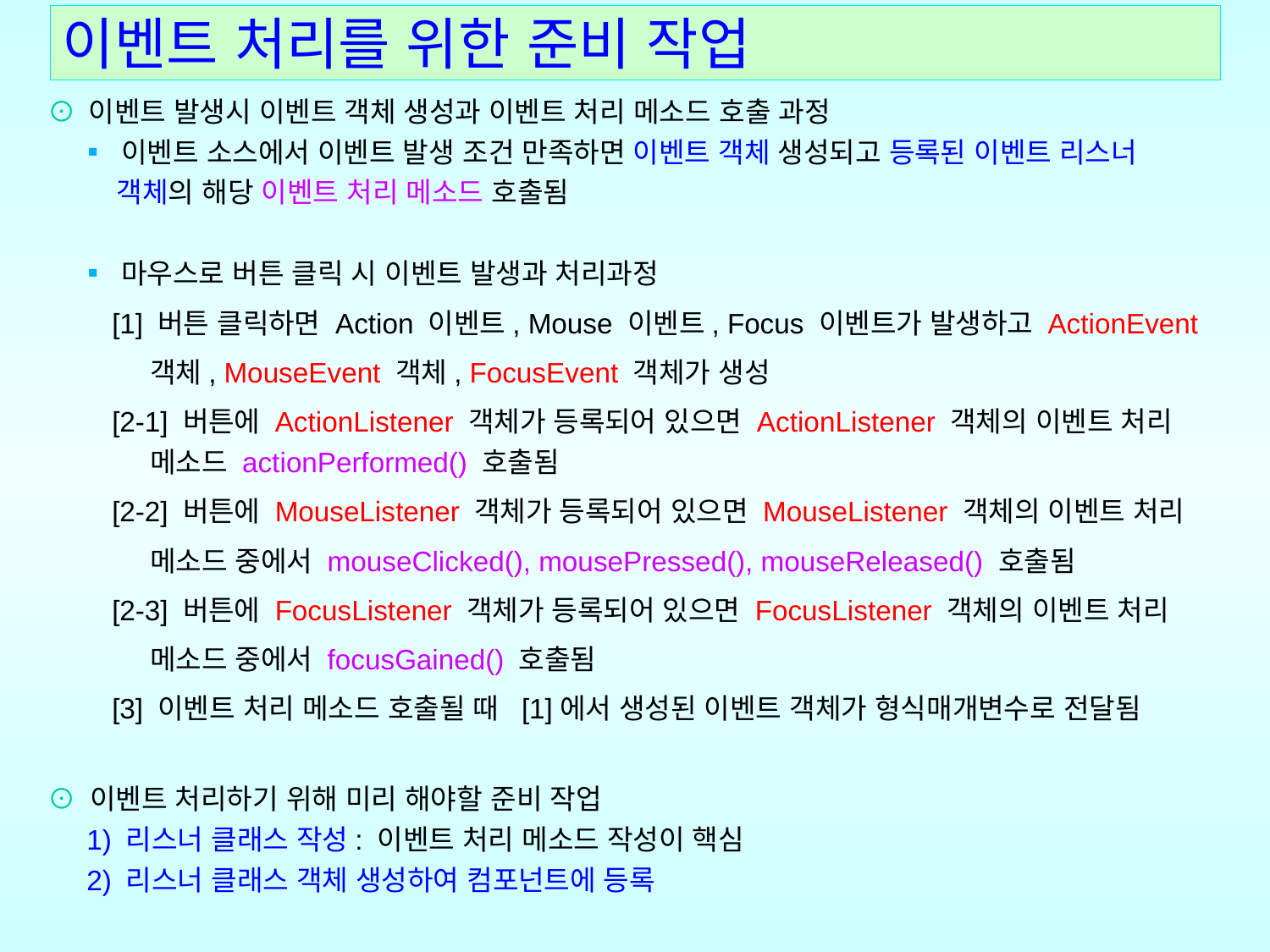

# 이벤트 처리를 위한 준비 작업
⊙ 이벤트 발생시 이벤트 객체 생성과 이벤트 처리 메소드 호출 과정
    ▪ 이벤트 소스에서 이벤트 발생 조건 만족하면 이벤트 객체 생성되고 등록된 이벤트 리스너
        객체의 해당 이벤트 처리 메소드 호출됨

    ▪ 마우스로 버튼 클릭 시 이벤트 발생과 처리과정
      [1] 버튼 클릭하면 Action 이벤트, Mouse 이벤트, Focus 이벤트가 발생하고 ActionEvent
          객체, MouseEvent 객체, FocusEvent 객체가 생성
      [2-1] 버튼에 ActionListener 객체가 등록되어 있으면 ActionListener 객체의 이벤트 처리
          메소드 actionPerformed() 호출됨
      [2-2] 버튼에 MouseListener 객체가 등록되어 있으면 MouseListener 객체의 이벤트 처리
          메소드 중에서 mouseClicked(), mousePressed(), mouseReleased() 호출됨
      [2-3] 버튼에 FocusListener 객체가 등록되어 있으면 FocusListener 객체의 이벤트 처리
          메소드 중에서 focusGained() 호출됨
      [3] 이벤트 처리 메소드 호출될 때  [1]에서 생성된 이벤트 객체가 형식매개변수로 전달됨

⊙ 이벤트 처리하기 위해 미리 해야할 준비 작업
     1) 리스너 클래스 작성: 이벤트 처리 메소드 작성이 핵심
     2) 리스너 클래스 객체 생성하여 컴포넌트에 등록